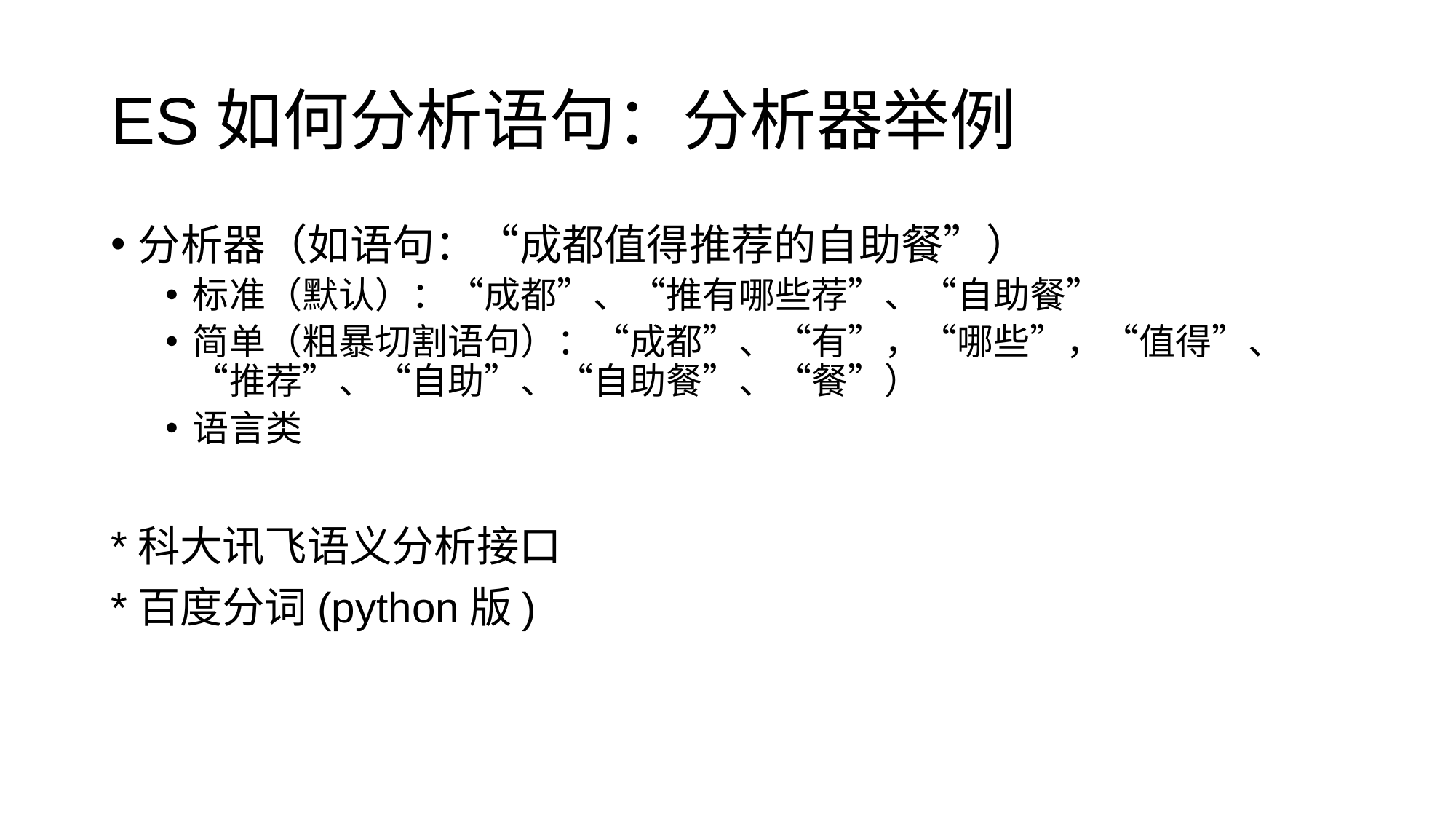

# ES如何分析语句：分析器举例
分析器（如语句：“成都值得推荐的自助餐”）
标准（默认）：“成都”、“推有哪些荐”、“自助餐”
简单（粗暴切割语句）：“成都”、“有”，“哪些”，“值得”、“推荐”、“自助”、“自助餐”、“餐”）
语言类

*科大讯飞语义分析接口
*百度分词(python版)